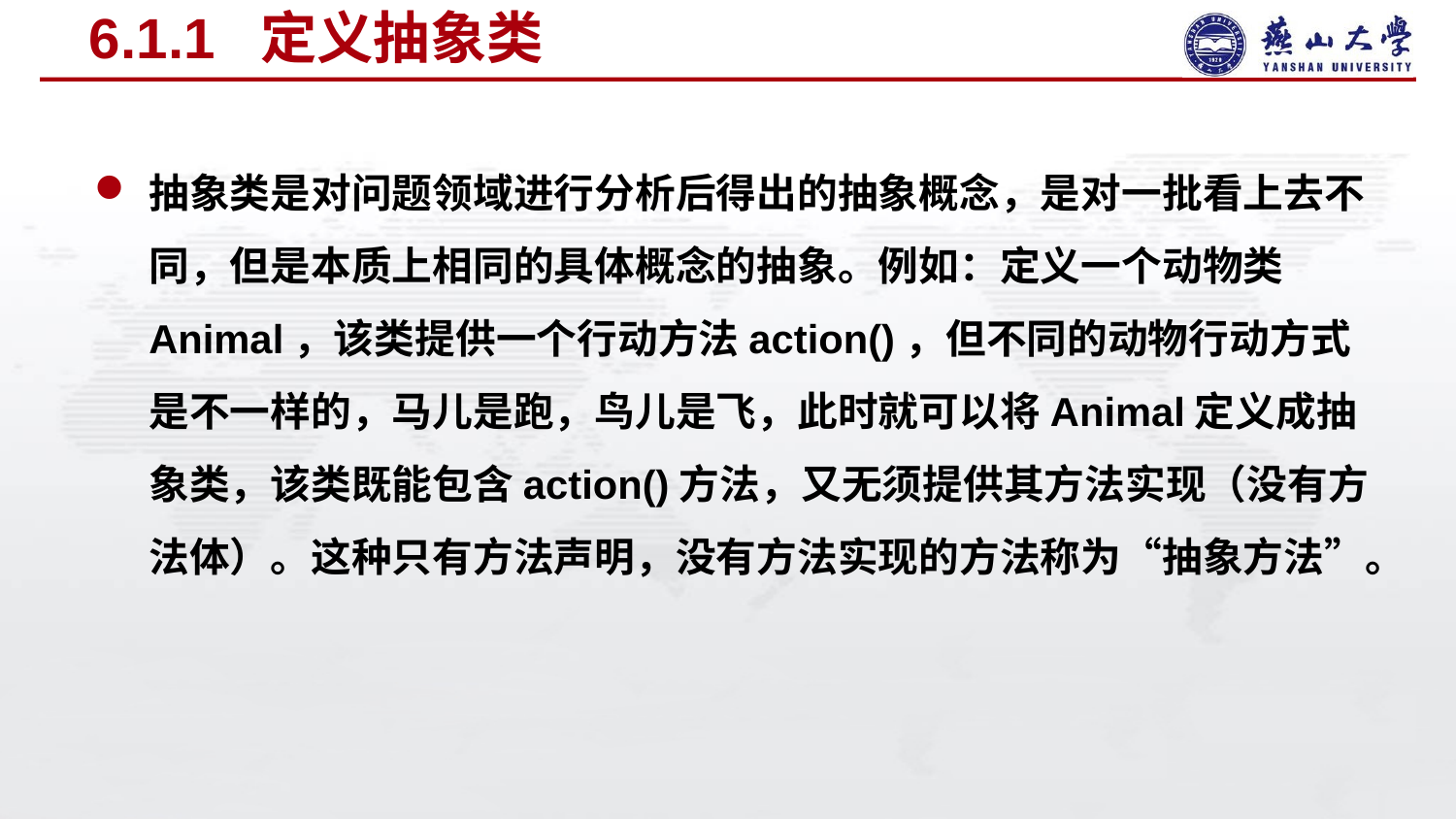

# 6.1.1  定义抽象类
抽象类是对问题领域进行分析后得出的抽象概念，是对一批看上去不同，但是本质上相同的具体概念的抽象。例如：定义一个动物类Animal，该类提供一个行动方法action()，但不同的动物行动方式是不一样的，马儿是跑，鸟儿是飞，此时就可以将Animal定义成抽象类，该类既能包含action()方法，又无须提供其方法实现（没有方法体）。这种只有方法声明，没有方法实现的方法称为“抽象方法”。